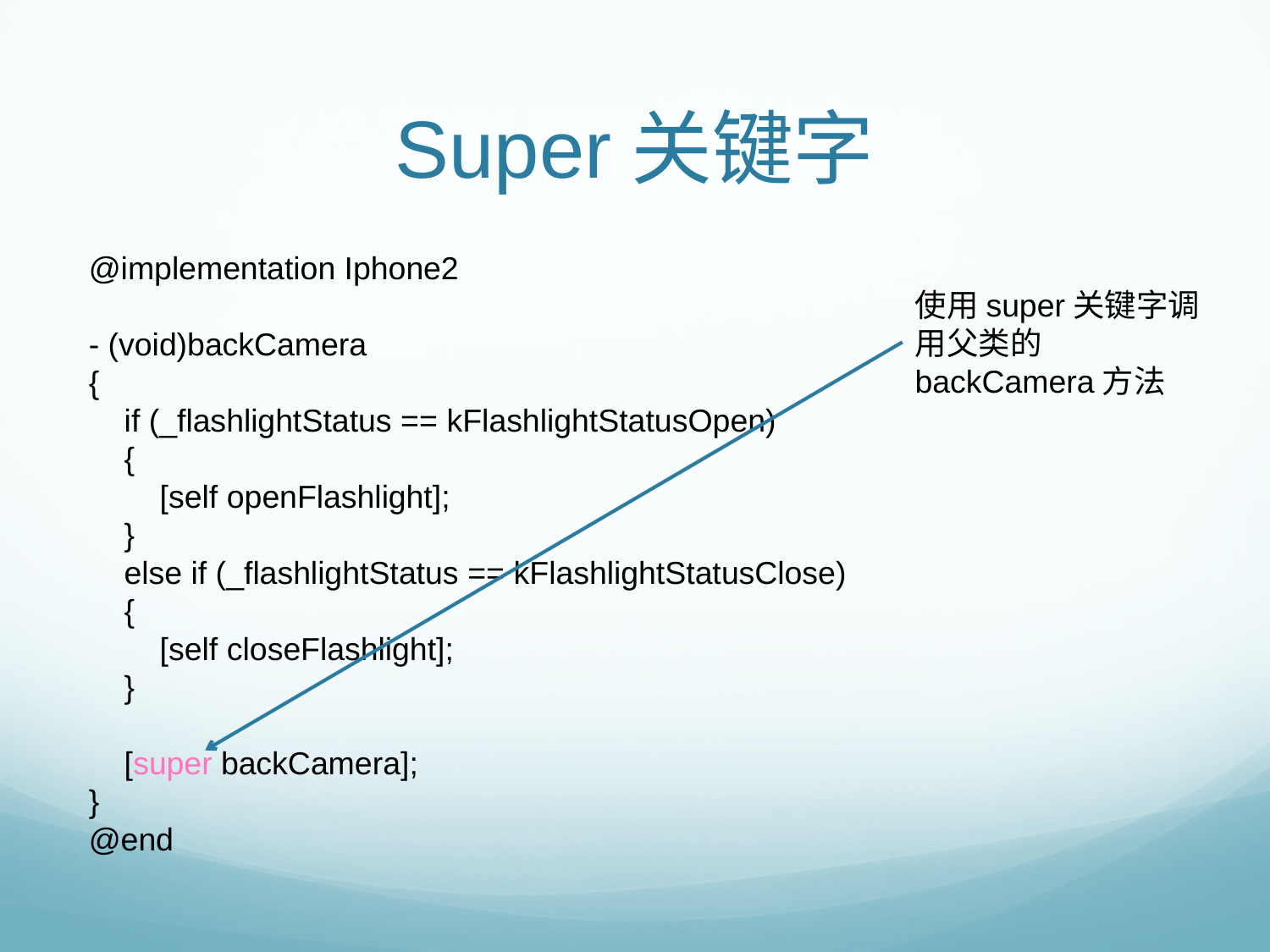

# Super关键字
@implementation Iphone2

- (void)backCamera
{
    if (_flashlightStatus == kFlashlightStatusOpen)
    {
        [self openFlashlight];
    }
    else if (_flashlightStatus == kFlashlightStatusClose)
    {
        [self closeFlashlight];
    }

    [super backCamera];
}
@end
使用super关键字调用父类的backCamera方法